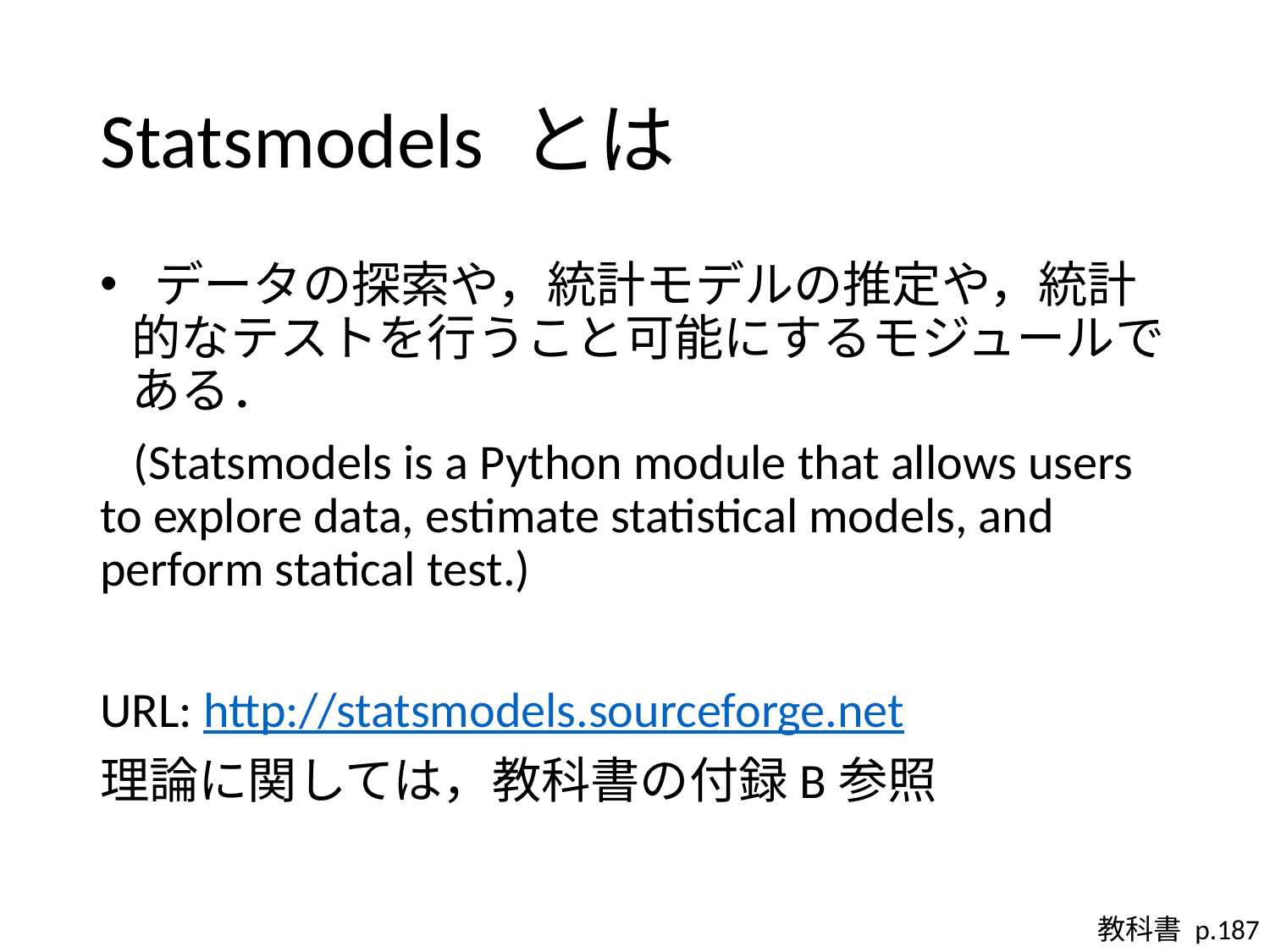

# Statsmodels とは
 データの探索や，統計モデルの推定や，統計的なテストを行うこと可能にするモジュールである．
   (Statsmodels is a Python module that allows users to explore data, estimate statistical models, and perform statical test.)

URL: http://statsmodels.sourceforge.net
理論に関しては，教科書の付録B参照
教科書 p.187